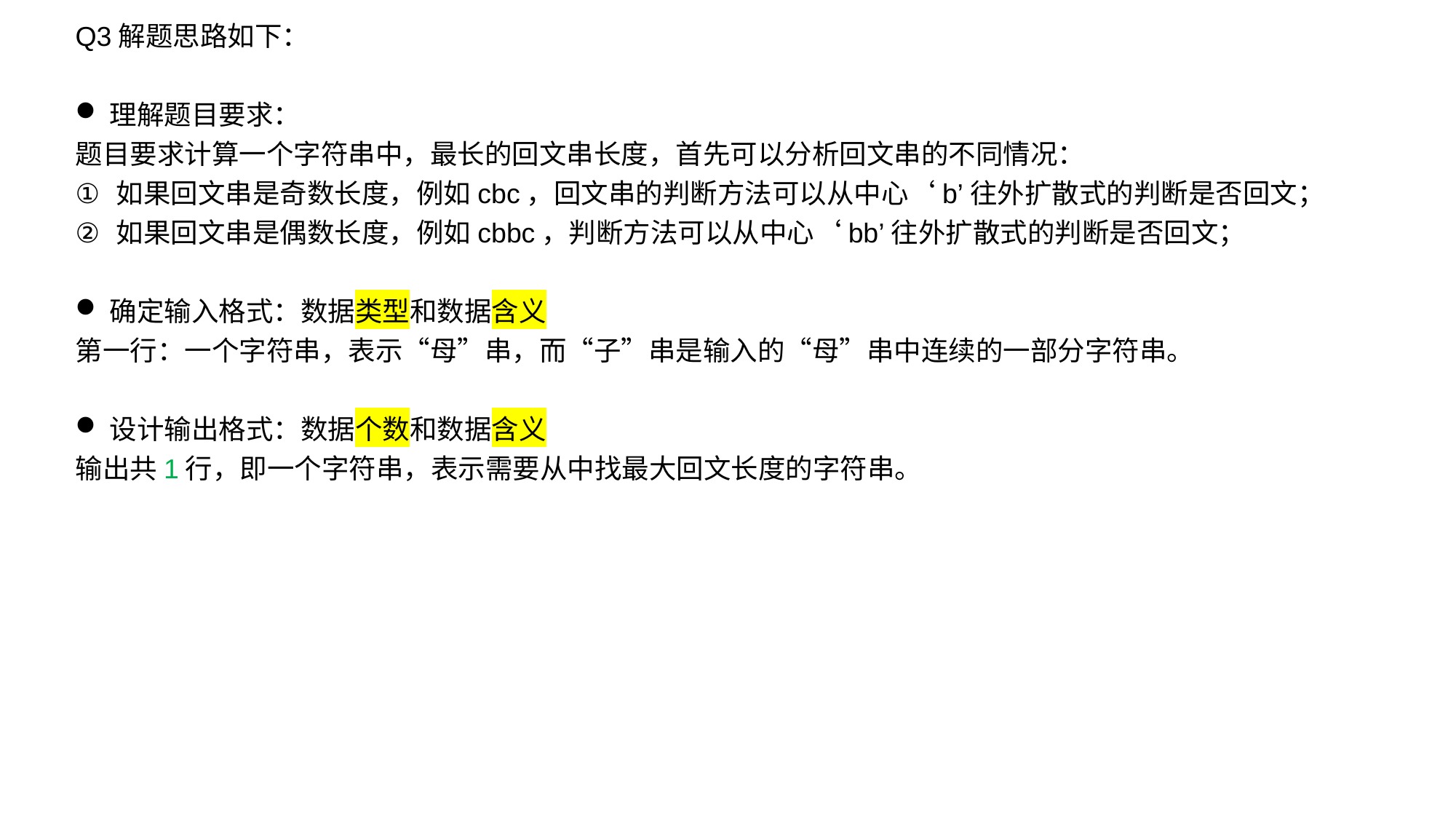

Q3解题思路如下：

理解题目要求：
题目要求计算一个字符串中，最长的回文串长度，首先可以分析回文串的不同情况：
如果回文串是奇数长度，例如cbc，回文串的判断方法可以从中心‘b’往外扩散式的判断是否回文；
如果回文串是偶数长度，例如cbbc，判断方法可以从中心‘bb’往外扩散式的判断是否回文；

确定输入格式：数据类型和数据含义
第一行：一个字符串，表示“母”串，而“子”串是输入的“母”串中连续的一部分字符串。

设计输出格式：数据个数和数据含义
输出共1行，即一个字符串，表示需要从中找最大回文长度的字符串。